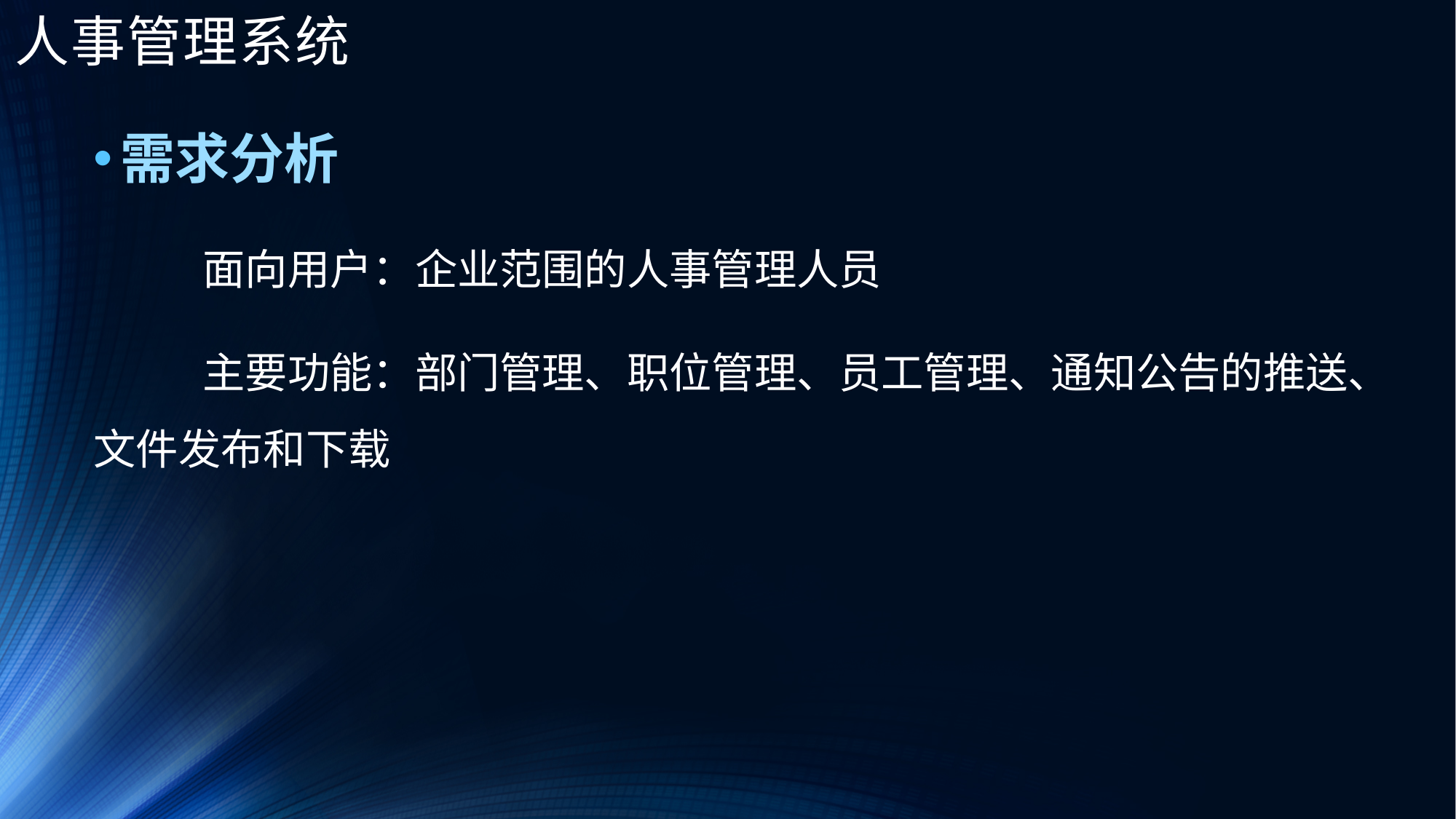

# 人事管理系统
需求分析
	面向用户：企业范围的人事管理人员
	主要功能：部门管理、职位管理、员工管理、通知公告的推送、文件发布和下载